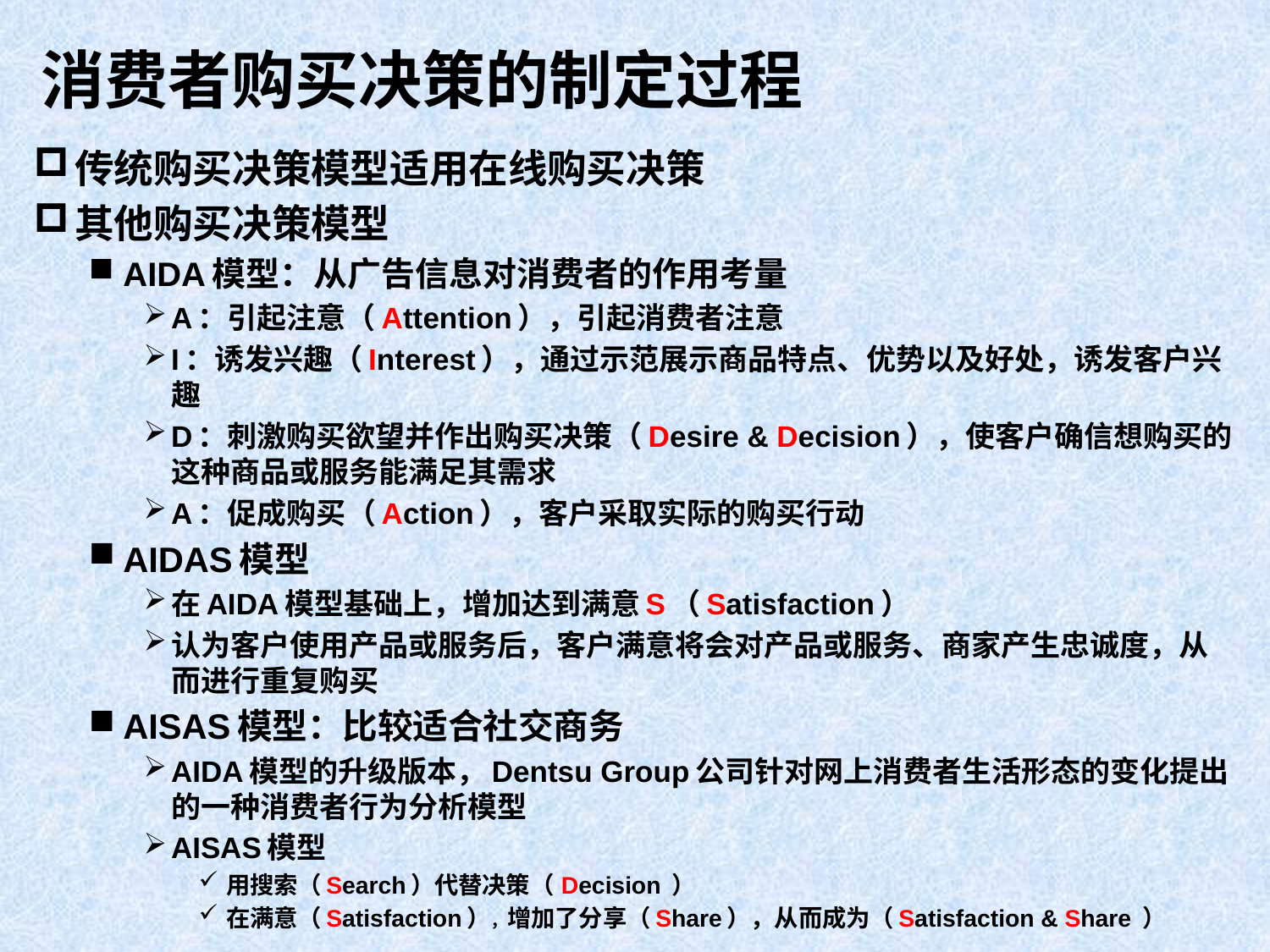

# 消费者购买决策的制定过程
传统购买决策模型适用在线购买决策
其他购买决策模型
AIDA模型：从广告信息对消费者的作用考量
A：引起注意（Attention），引起消费者注意
I：诱发兴趣（Interest），通过示范展示商品特点、优势以及好处，诱发客户兴趣
D：刺激购买欲望并作出购买决策（Desire & Decision），使客户确信想购买的这种商品或服务能满足其需求
A：促成购买（Action），客户采取实际的购买行动
AIDAS模型
在AIDA模型基础上，增加达到满意S（Satisfaction）
认为客户使用产品或服务后，客户满意将会对产品或服务、商家产生忠诚度，从而进行重复购买
AISAS模型：比较适合社交商务
AIDA模型的升级版本，Dentsu Group公司针对网上消费者生活形态的变化提出的一种消费者行为分析模型
AISAS模型
用搜索（Search）代替决策（ Decision ）
在满意（Satisfaction），增加了分享（Share），从而成为（Satisfaction & Share ）